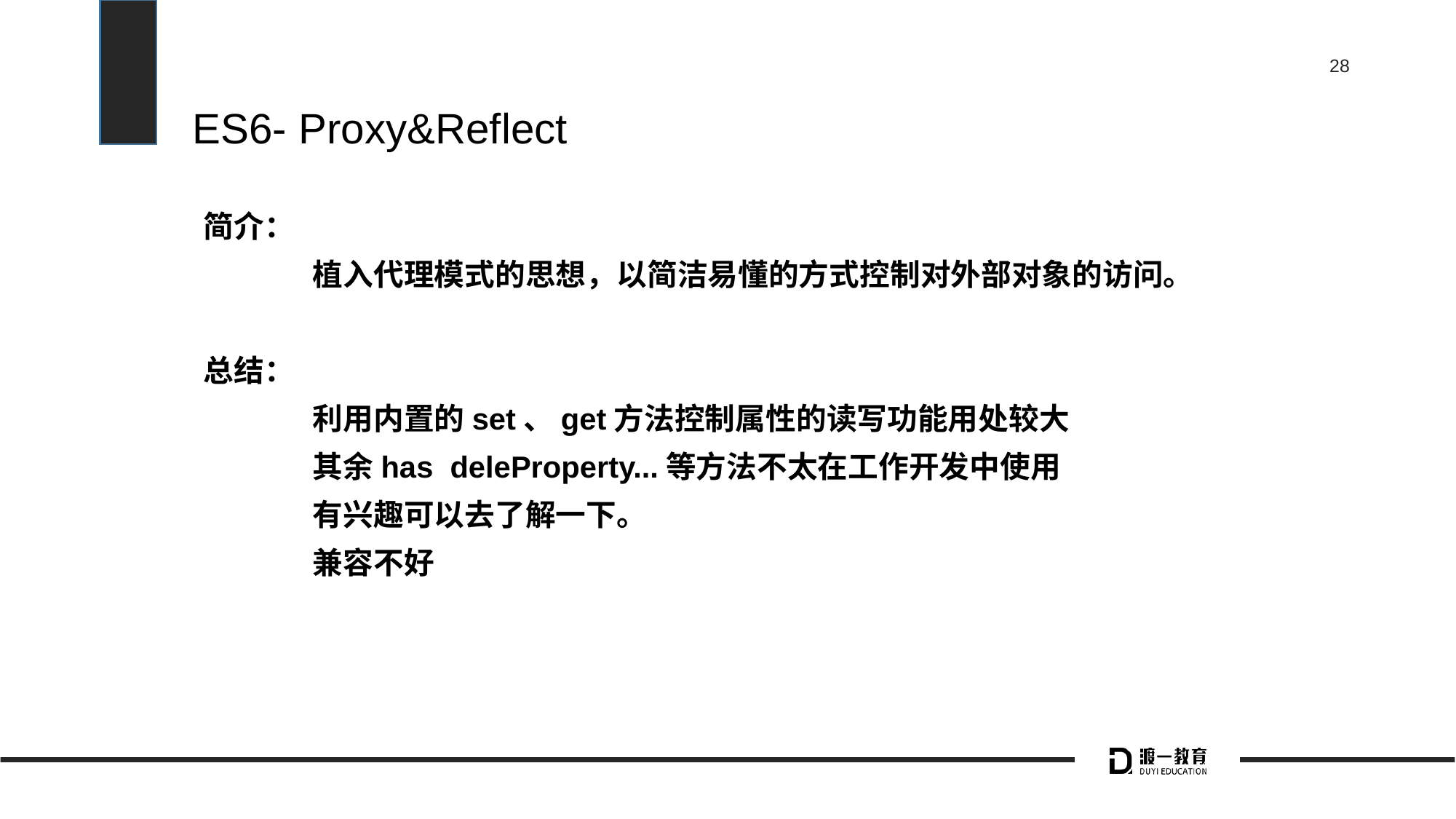

# ES6- Proxy&Reflect
简介：
	植入代理模式的思想，以简洁易懂的方式控制对外部对象的访问。

总结：
	利用内置的set、get方法控制属性的读写功能用处较大
	其余has  deleProperty...等方法不太在工作开发中使用
	有兴趣可以去了解一下。
	兼容不好